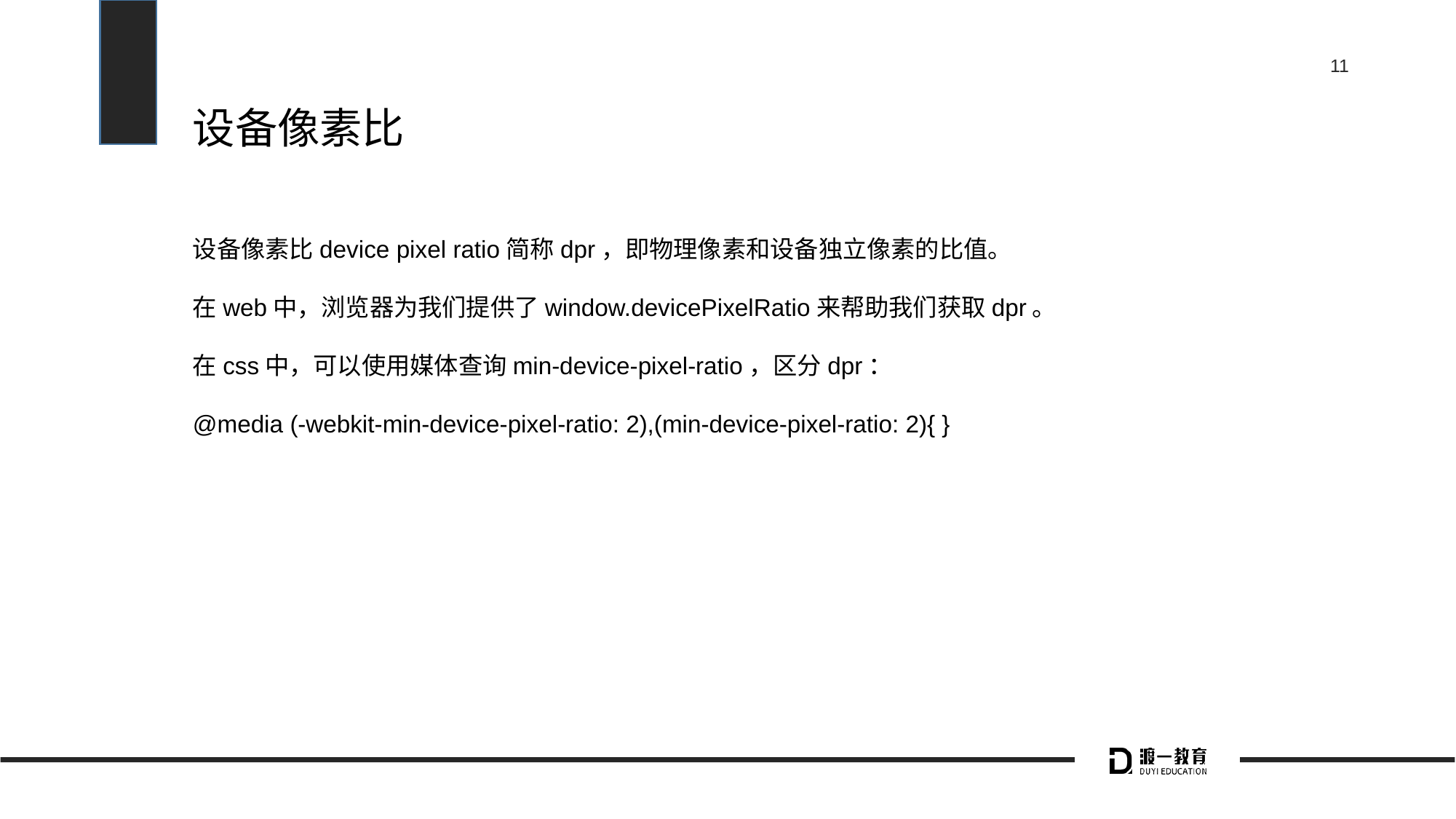

# 设备像素比
设备像素比device pixel ratio简称dpr，即物理像素和设备独立像素的比值。

在web中，浏览器为我们提供了window.devicePixelRatio来帮助我们获取dpr。

在css中，可以使用媒体查询min-device-pixel-ratio，区分dpr：

@media (-webkit-min-device-pixel-ratio: 2),(min-device-pixel-ratio: 2){ }